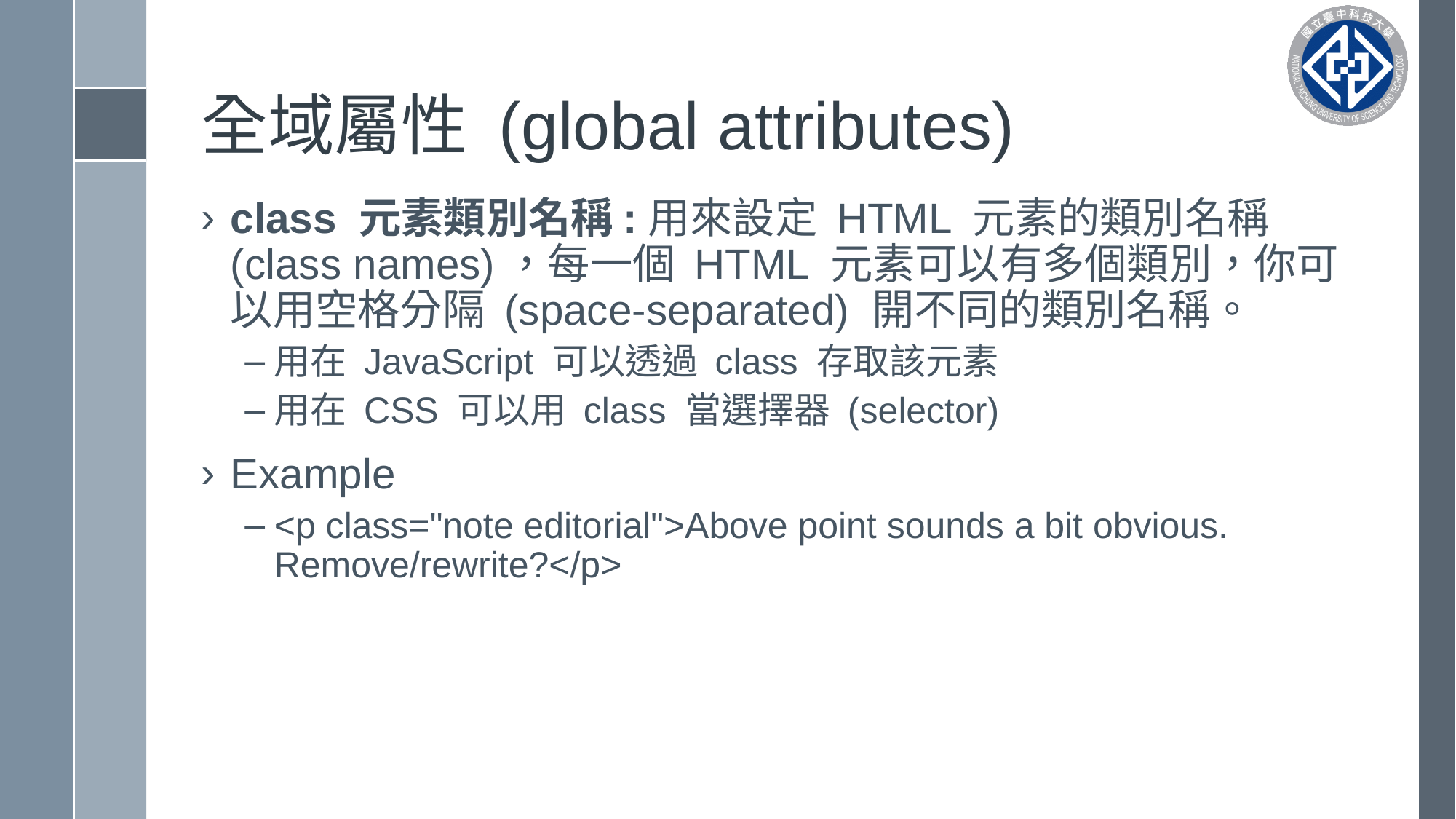

# 全域屬性 (global attributes)
class 元素類別名稱:用來設定 HTML 元素的類別名稱 (class names)，每一個 HTML 元素可以有多個類別，你可以用空格分隔 (space-separated) 開不同的類別名稱。
用在 JavaScript 可以透過 class 存取該元素
用在 CSS 可以用 class 當選擇器 (selector)
Example
<p class="note editorial">Above point sounds a bit obvious. Remove/rewrite?</p>